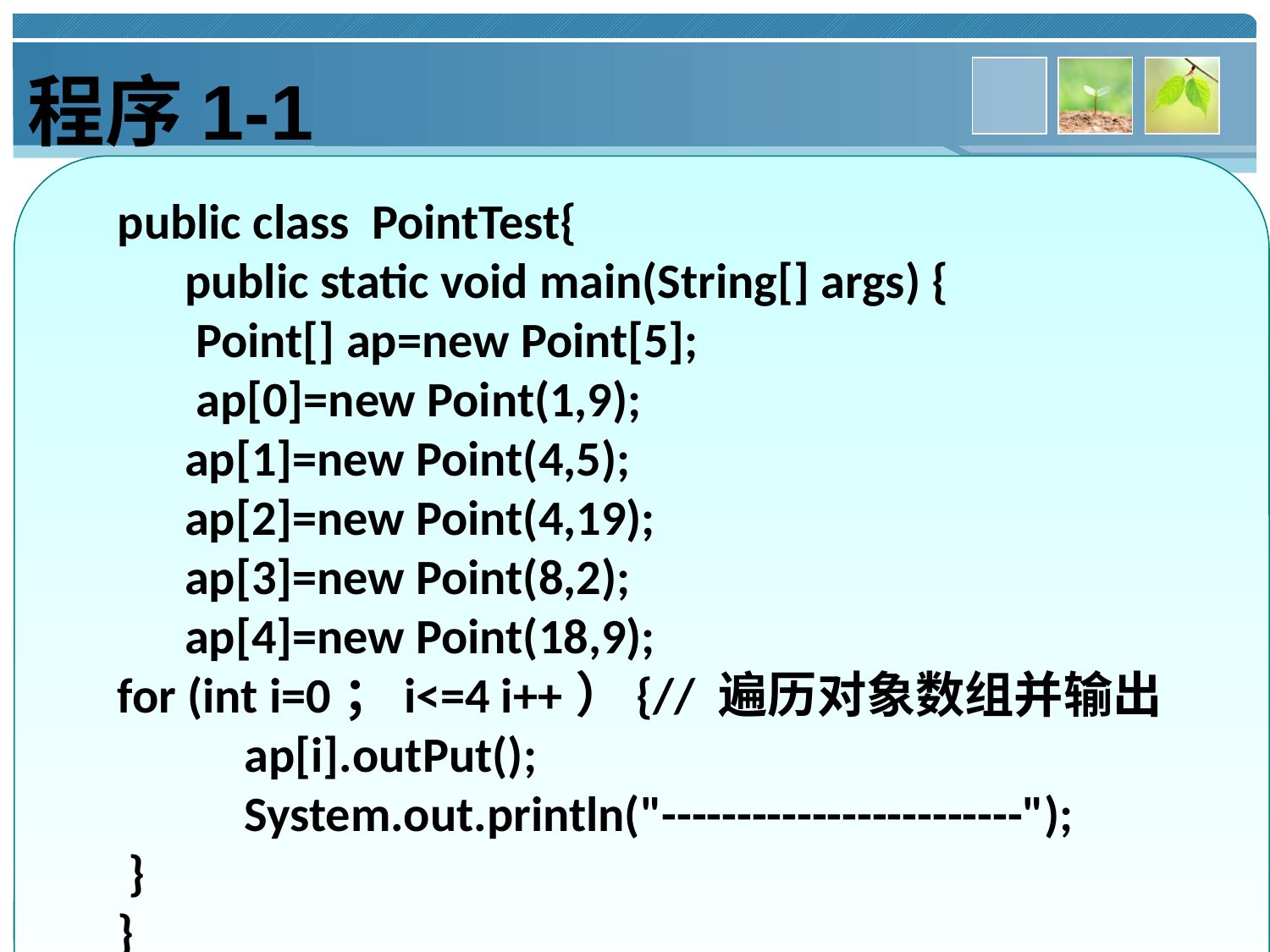

程序1-1
public class  PointTest{
      public static void main(String[] args) {
       Point[] ap=new Point[5];
       ap[0]=new Point(1,9);
      ap[1]=new Point(4,5);
      ap[2]=new Point(4,19);
      ap[3]=new Point(8,2);
      ap[4]=new Point(18,9);
for (int i=0；i<=4 i++）{// 遍历对象数组并输出
	ap[i].outPut();
	System.out.println("------------------------");
 }
}